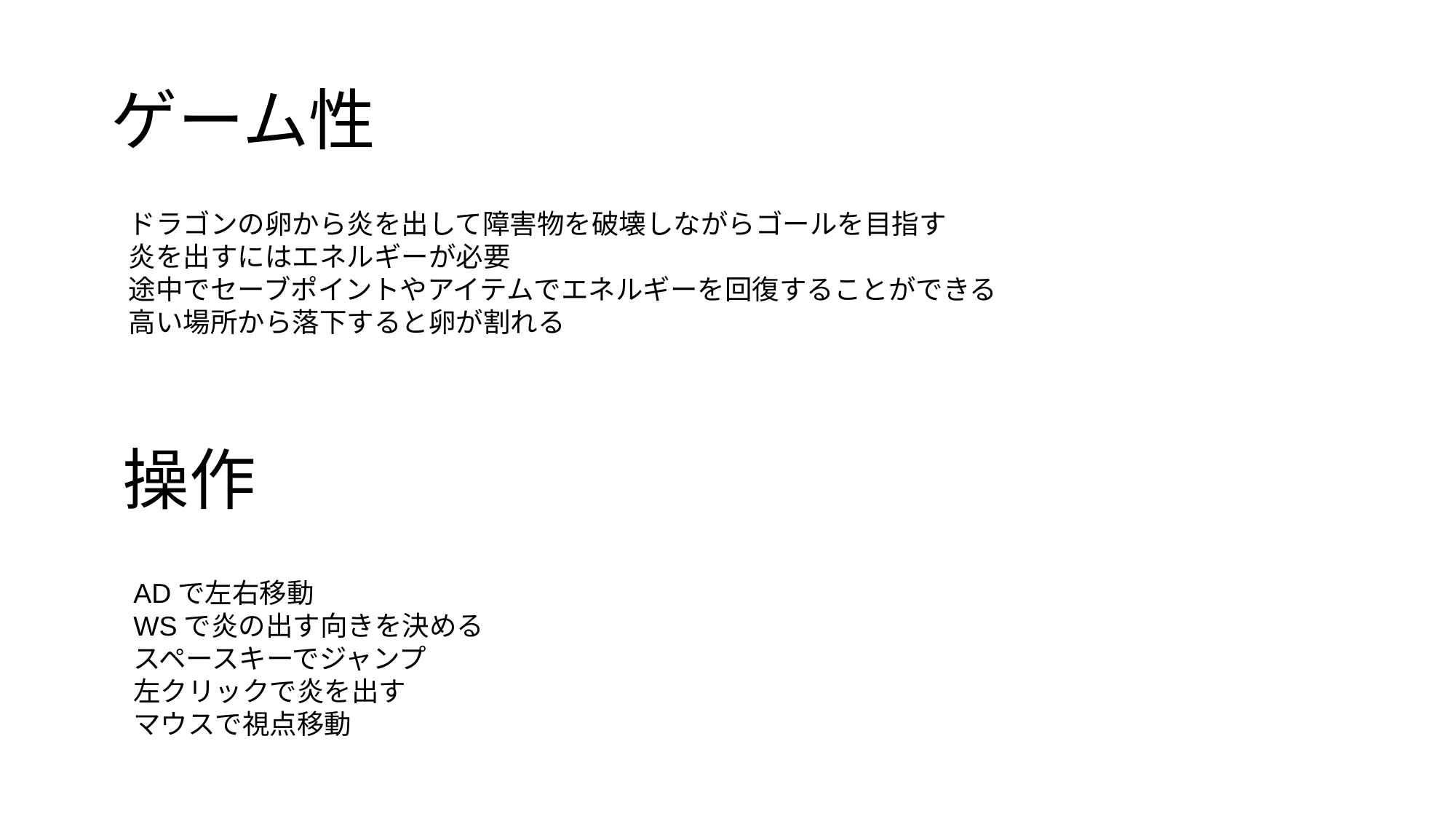

# ゲーム性
ドラゴンの卵から炎を出して障害物を破壊しながらゴールを目指す
炎を出すにはエネルギーが必要
途中でセーブポイントやアイテムでエネルギーを回復することができる
高い場所から落下すると卵が割れる
操作
ADで左右移動
WSで炎の出す向きを決める
スペースキーでジャンプ
左クリックで炎を出す
マウスで視点移動